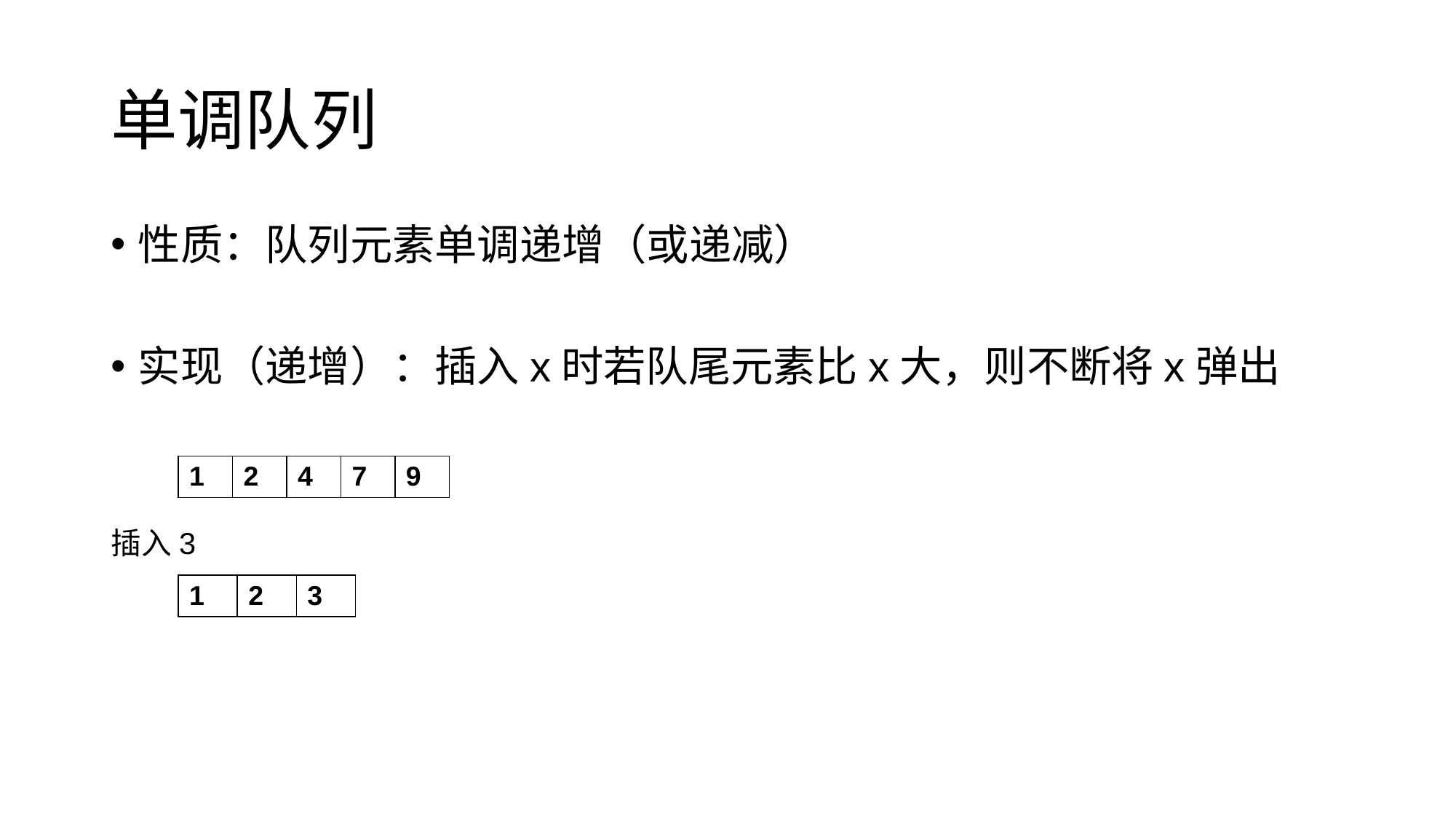

# 单调队列
性质：队列元素单调递增（或递减）

实现（递增）：插入x时若队尾元素比x大，则不断将x弹出

插入3
| 1 | 2 | 4 | 7 | 9 |
| --- | --- | --- | --- | --- |
| 1 | 2 | 3 |
| --- | --- | --- |